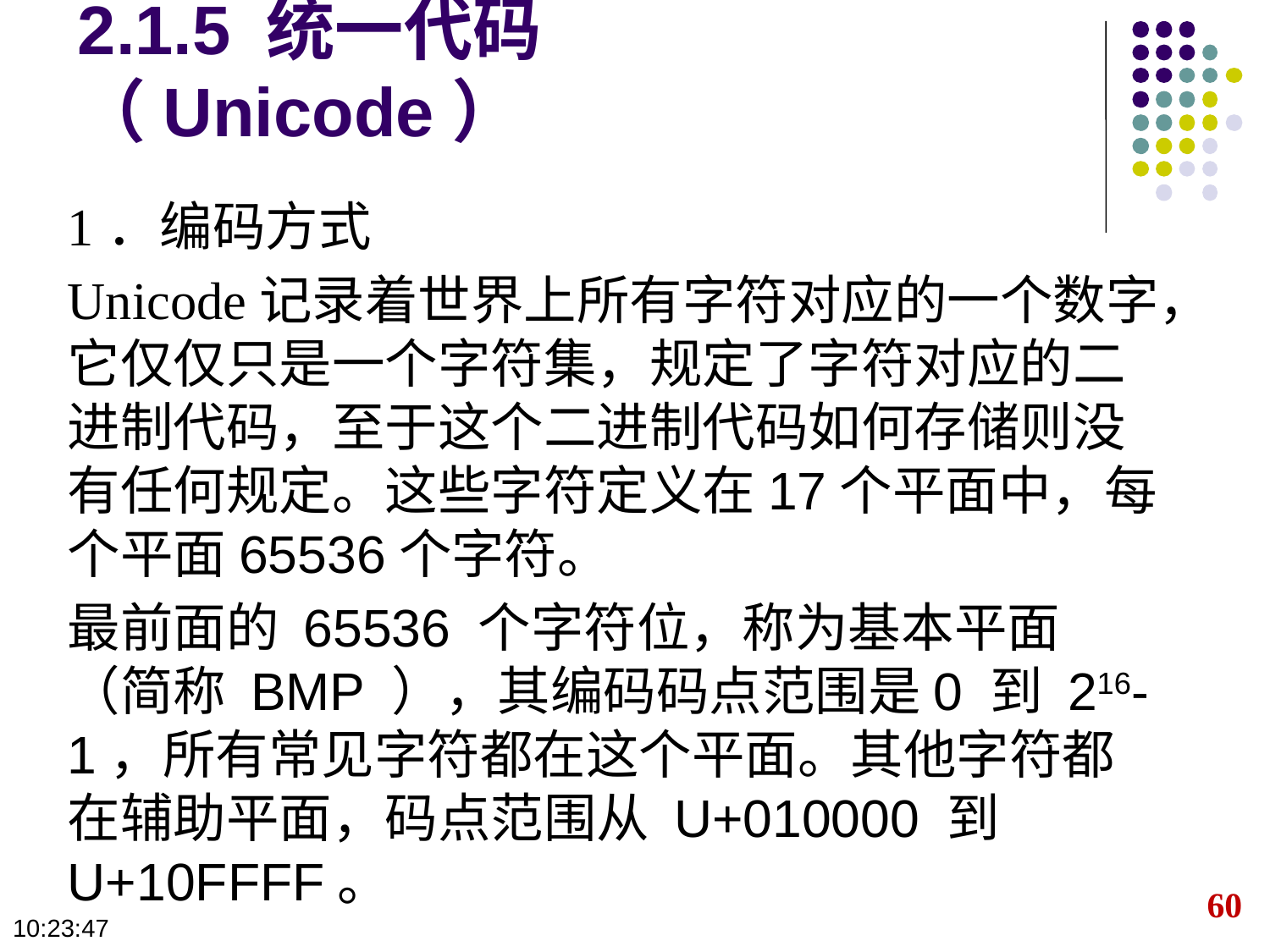

# 2.1.5 统一代码（Unicode）
1．编码方式
Unicode记录着世界上所有字符对应的一个数字，它仅仅只是一个字符集，规定了字符对应的二进制代码，至于这个二进制代码如何存储则没有任何规定。这些字符定义在17个平面中，每个平面65536个字符。
最前面的 65536 个字符位，称为基本平面（简称 BMP ），其编码码点范围是0 到 216-1，所有常见字符都在这个平面。其他字符都在辅助平面，码点范围从 U+010000 到 U+10FFFF。
60
10:23:47